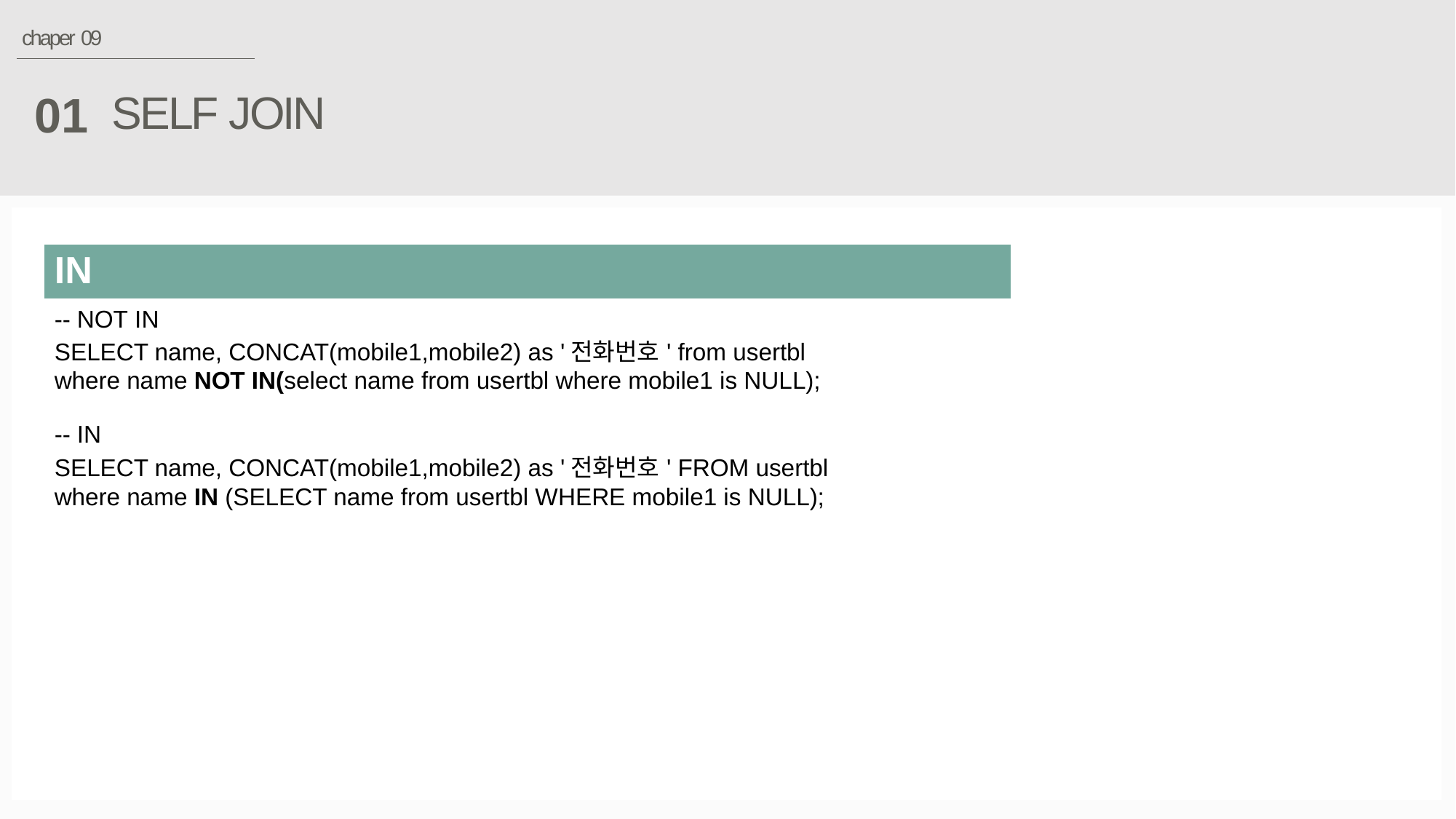

chaper  09
SELF JOIN
01

| IN |
| --- |
| -- NOT IN SELECT name, CONCAT(mobile1,mobile2) as '전화번호' from usertbl where name NOT IN(select name from usertbl where mobile1 is NULL); -- IN SELECT name, CONCAT(mobile1,mobile2) as '전화번호' FROM usertbl where name IN (SELECT name from usertbl WHERE mobile1 is NULL); |